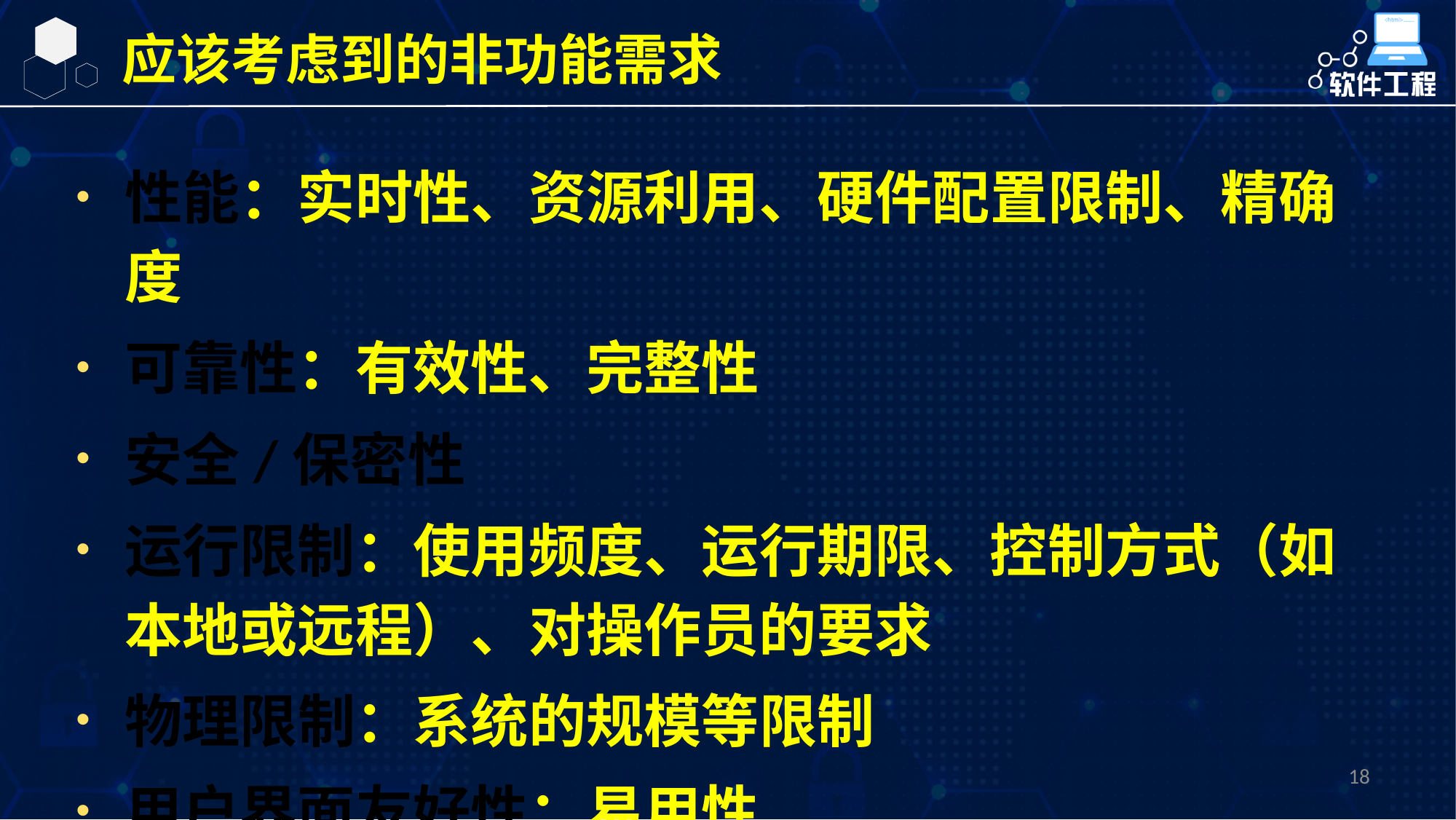

应该考虑到的非功能需求
性能：实时性、资源利用、硬件配置限制、精确度
可靠性：有效性、完整性
安全/保密性
运行限制：使用频度、运行期限、控制方式（如本地或远程）、对操作员的要求
物理限制：系统的规模等限制
用户界面友好性：易用性
18